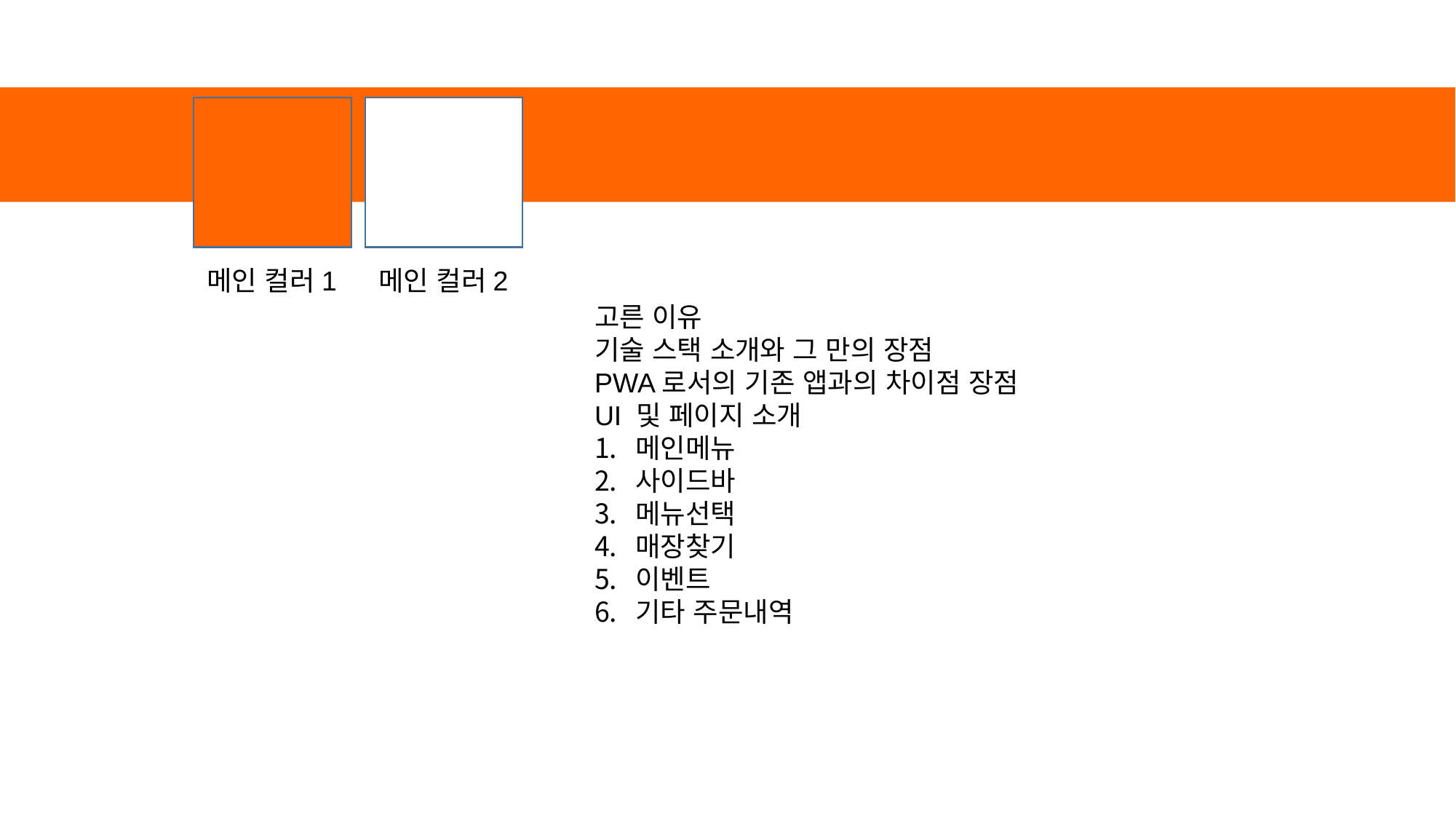

메인 컬러1
메인 컬러2
고른 이유
기술 스택 소개와 그 만의 장점
PWA로서의 기존 앱과의 차이점 장점
UI 및 페이지 소개
메인메뉴
사이드바
메뉴선택
매장찾기
이벤트
기타 주문내역